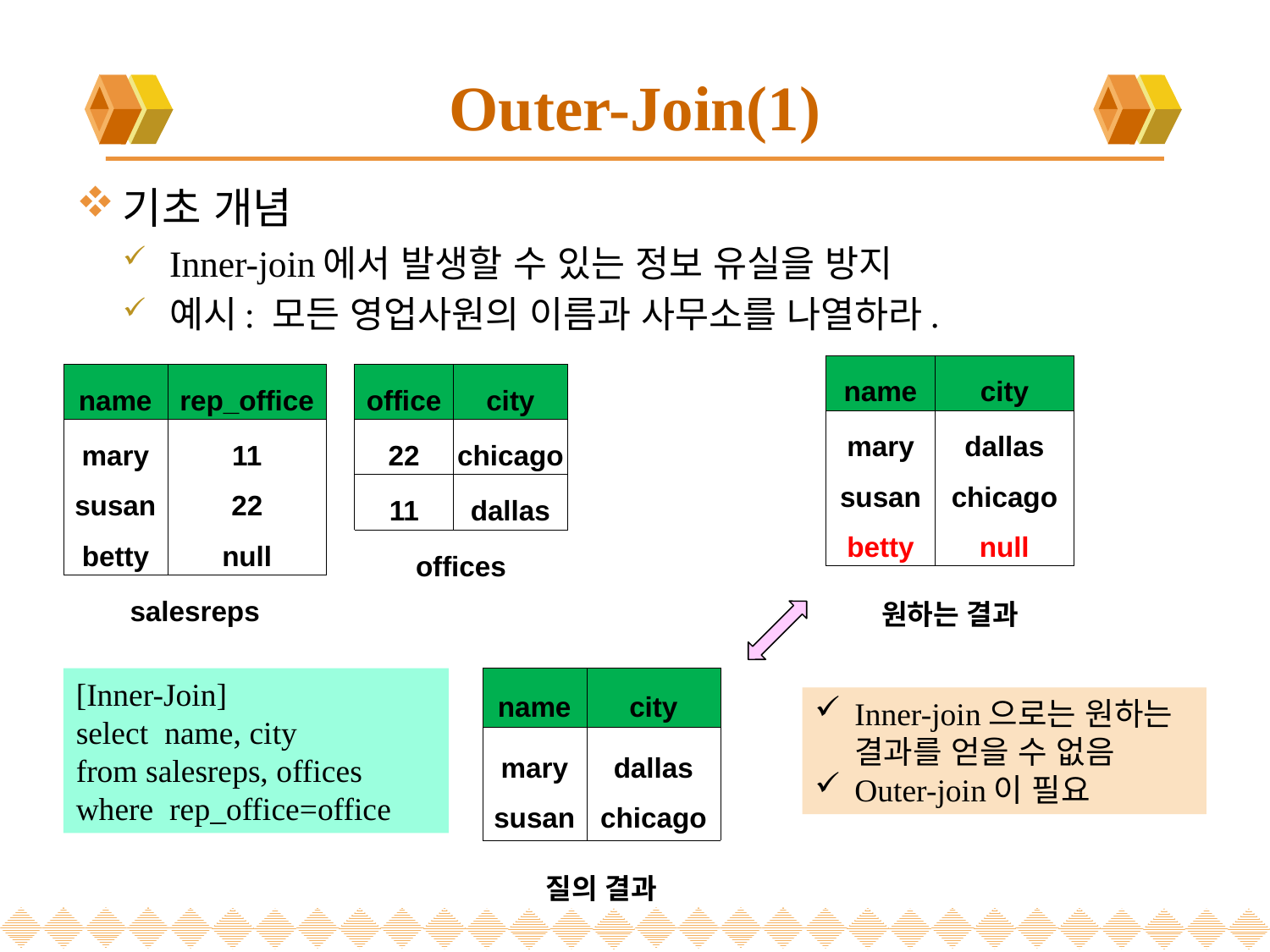

# Outer-Join(1)
기초 개념
Inner-join에서 발생할 수 있는 정보 유실을 방지
예시: 모든 영업사원의 이름과 사무소를 나열하라.
| name | city |
| --- | --- |
| mary susan betty | dallas chicago null |
| 원하는 결과 |  |
| name | rep\_office |
| --- | --- |
| mary susan betty | 11 22 null |
| salesreps |  |
| office | city |
| --- | --- |
| 22 | chicago |
| 11 | dallas |
| offices |  |

[Inner-Join]
select  name, city
from salesreps, offices
where  rep_office=office
| name | city |
| --- | --- |
| mary susan | dallas chicago |
| 질의 결과 |  |
Inner-join으로는 원하는 결과를 얻을 수 없음
Outer-join이 필요